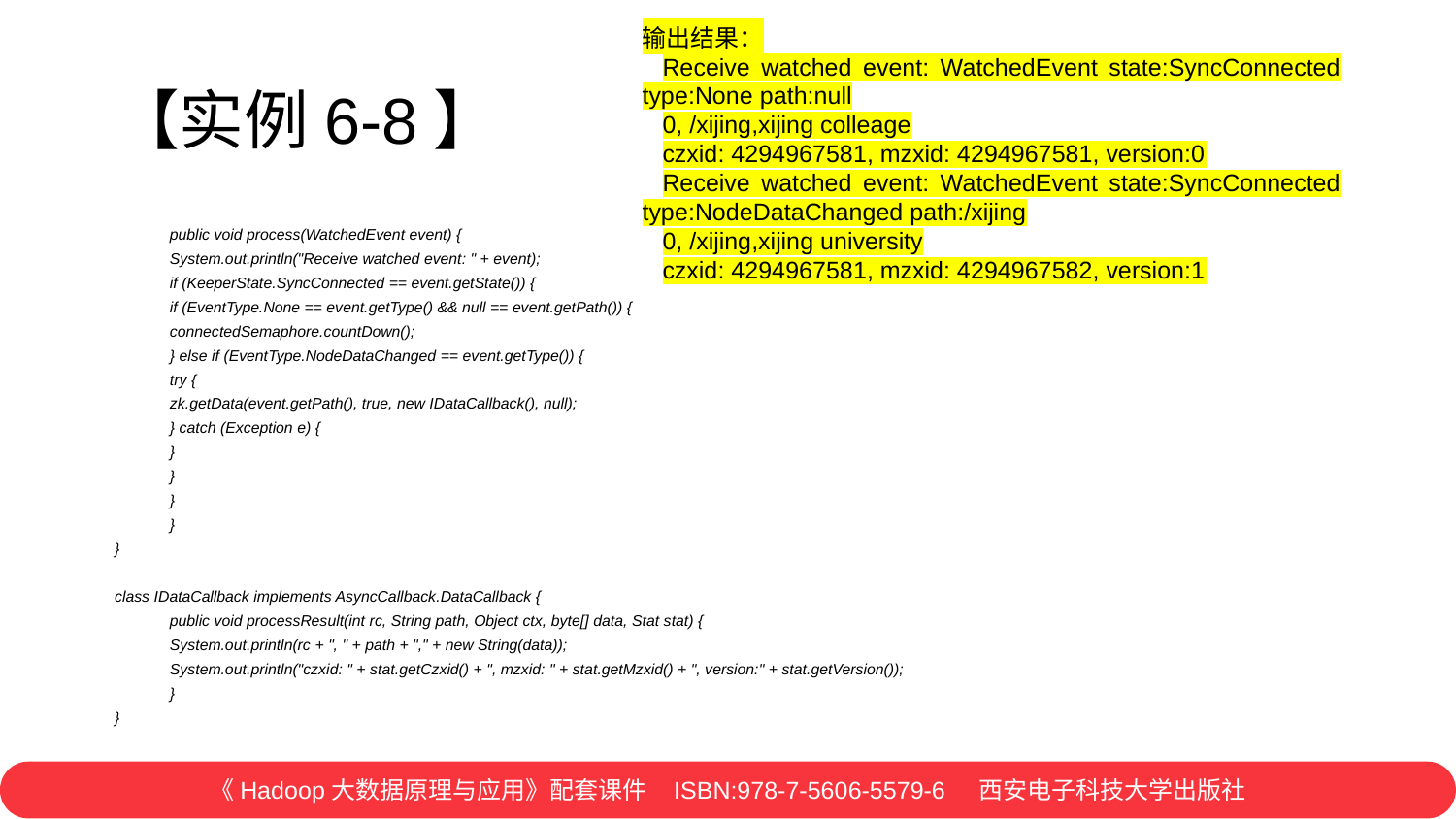

输出结果：
Receive watched event: WatchedEvent state:SyncConnected type:None path:null
0, /xijing,xijing colleage
czxid: 4294967581, mzxid: 4294967581, version:0
Receive watched event: WatchedEvent state:SyncConnected type:NodeDataChanged path:/xijing
0, /xijing,xijing university
czxid: 4294967581, mzxid: 4294967582, version:1
# 【实例6-8】
	public void process(WatchedEvent event) {
		System.out.println("Receive watched event: " + event);
		if (KeeperState.SyncConnected == event.getState()) {
			if (EventType.None == event.getType() && null == event.getPath()) {
				connectedSemaphore.countDown();
			} else if (EventType.NodeDataChanged == event.getType()) {
				try {
					zk.getData(event.getPath(), true, new IDataCallback(), null);
				} catch (Exception e) {
				}
			}
		}
	}
}

class IDataCallback implements AsyncCallback.DataCallback {
	public void processResult(int rc, String path, Object ctx, byte[] data, Stat stat) {
		System.out.println(rc + ", " + path + "," + new String(data));
		System.out.println("czxid: " + stat.getCzxid() + ", mzxid: " + stat.getMzxid() + ", version:" + stat.getVersion());
	}
}